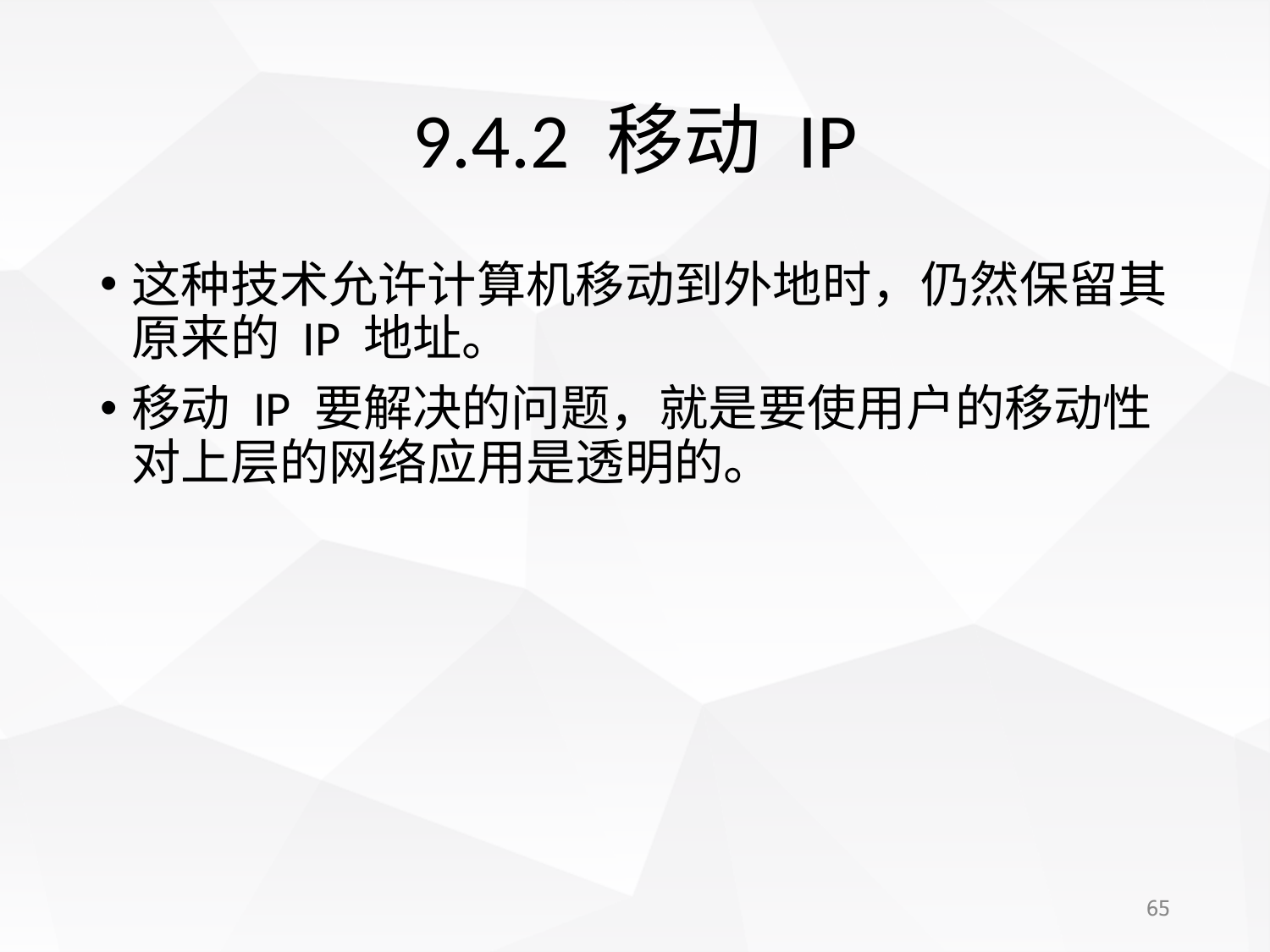

# 9.4.2 移动 IP
这种技术允许计算机移动到外地时，仍然保留其原来的 IP 地址。
移动 IP 要解决的问题，就是要使用户的移动性对上层的网络应用是透明的。
65